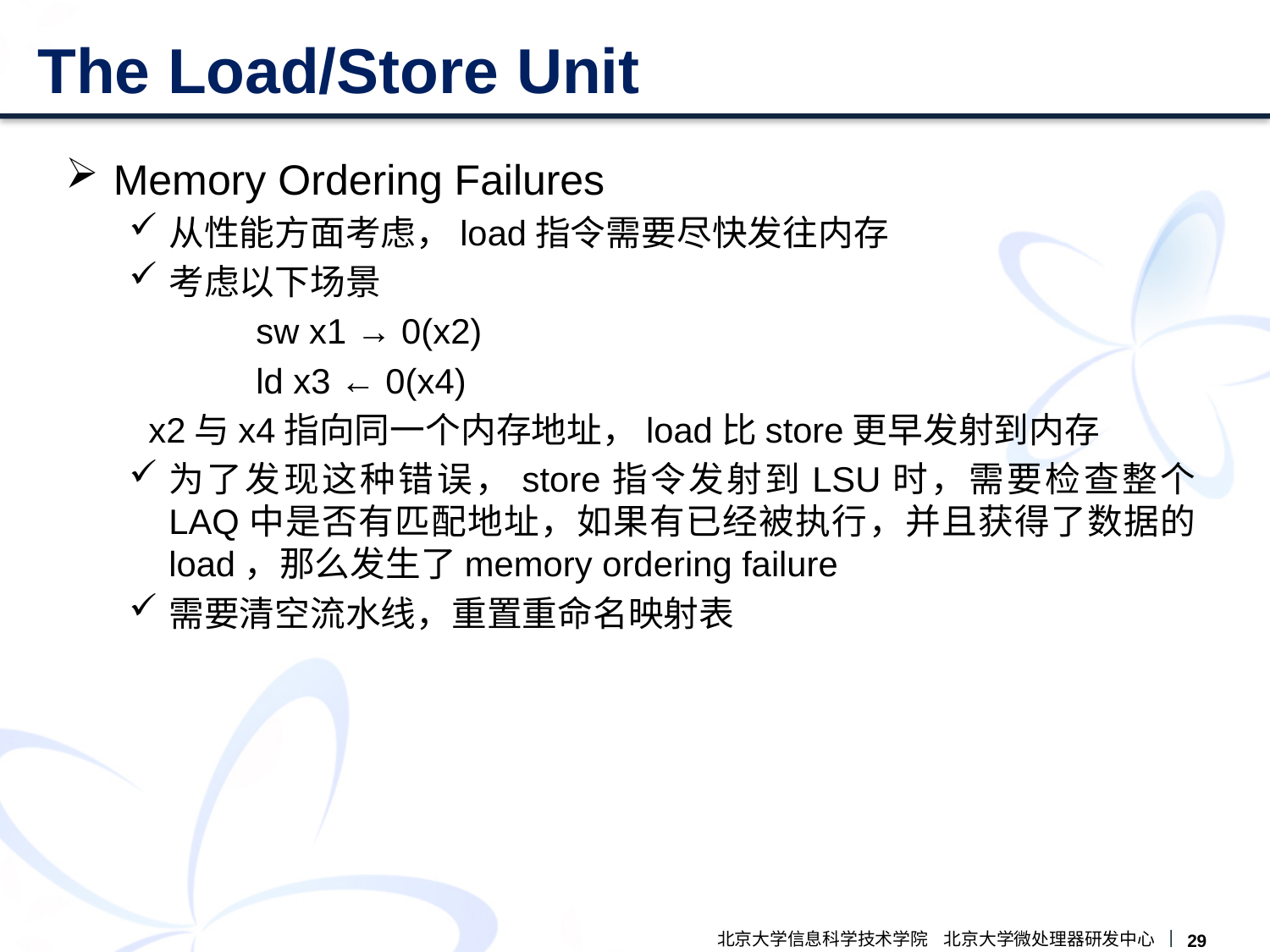

# The Load/Store Unit
Memory Ordering Failures
从性能方面考虑，load指令需要尽快发往内存
考虑以下场景
	sw x1 → 0(x2)
	ld x3 ← 0(x4)
  x2与x4指向同一个内存地址，load比store更早发射到内存
为了发现这种错误，store指令发射到LSU时，需要检查整个LAQ中是否有匹配地址，如果有已经被执行，并且获得了数据的load，那么发生了memory ordering failure
需要清空流水线，重置重命名映射表